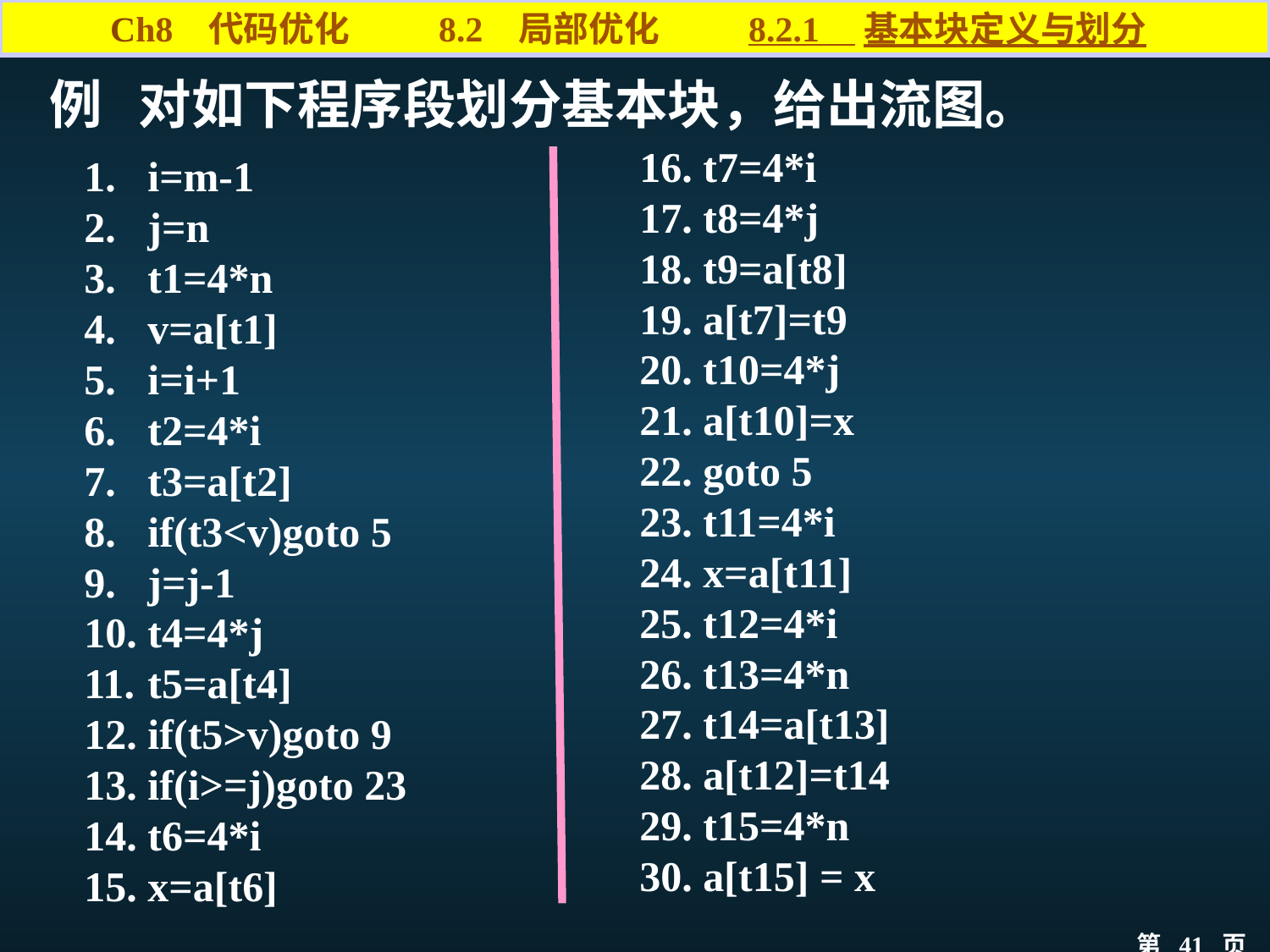

Ch8   代码优化          8.2   局部优化          8.2.1    基本块定义与划分
例   对如下程序段划分基本块，给出流图。
t7=4*i
t8=4*j
t9=a[t8]
a[t7]=t9
t10=4*j
a[t10]=x
goto 5
t11=4*i
x=a[t11]
t12=4*i
t13=4*n
t14=a[t13]
a[t12]=t14
t15=4*n
a[t15] = x
i=m-1
j=n
t1=4*n
v=a[t1]
i=i+1
t2=4*i
t3=a[t2]
if(t3<v)goto 5
j=j-1
t4=4*j
t5=a[t4]
if(t5>v)goto 9
if(i>=j)goto 23
t6=4*i
x=a[t6]